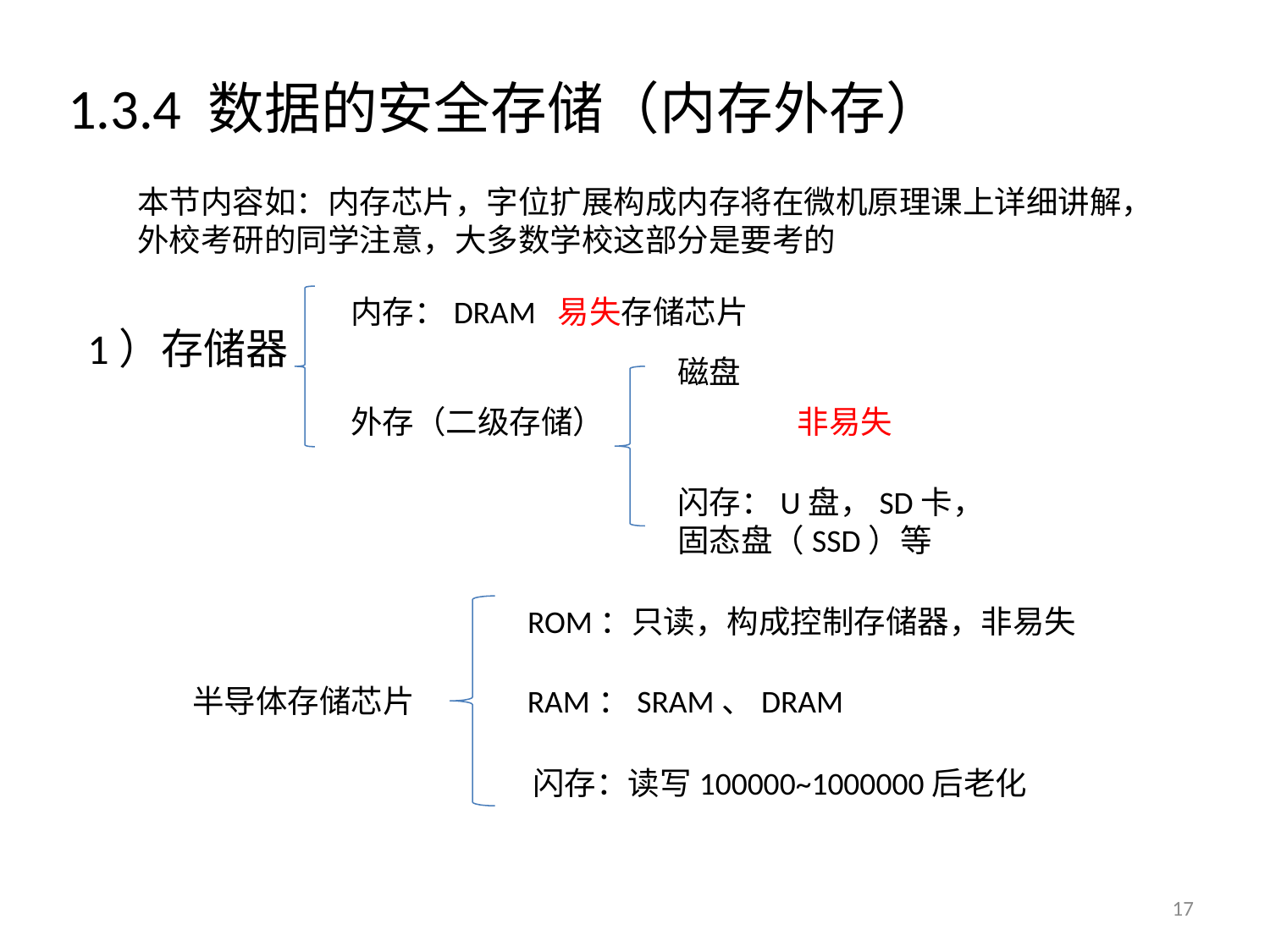

1.3.4 数据的安全存储（内存外存）

本节内容如：内存芯片，字位扩展构成内存将在微机原理课上详细讲解，外校考研的同学注意，大多数学校这部分是要考的

内存：DRAM  易失存储芯片
1）存储器
磁盘

外存（二级存储）
非易失
闪存：U盘，SD卡，固态盘（SSD）等
ROM：只读，构成控制存储器，非易失

半导体存储芯片
RAM：SRAM、DRAM
闪存：读写100000~1000000后老化
17